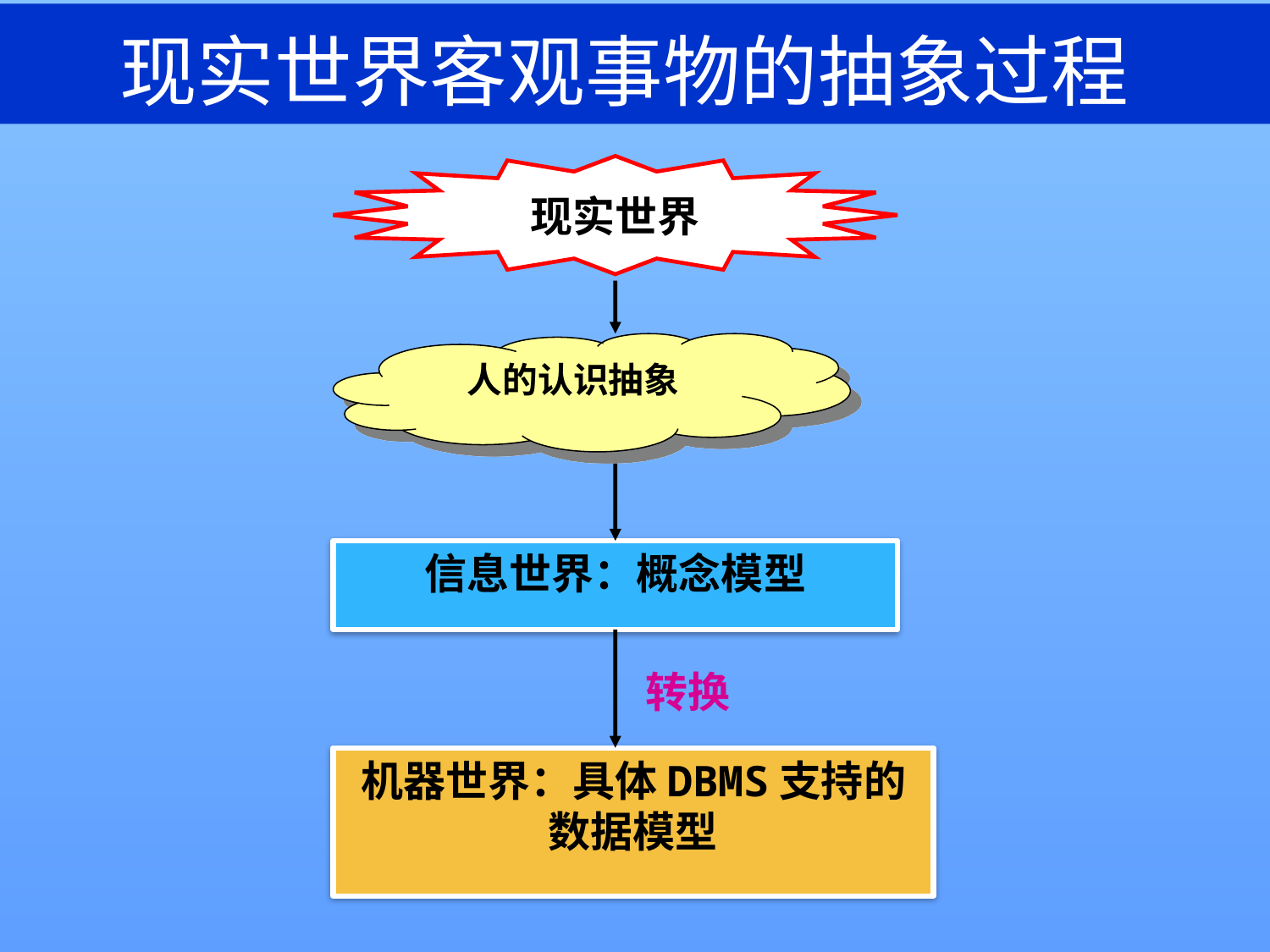

# 现实世界客观事物的抽象过程
现实世界

人的认识抽象

信息世界：概念模型

转换
机器世界：具体DBMS支持的数据模型